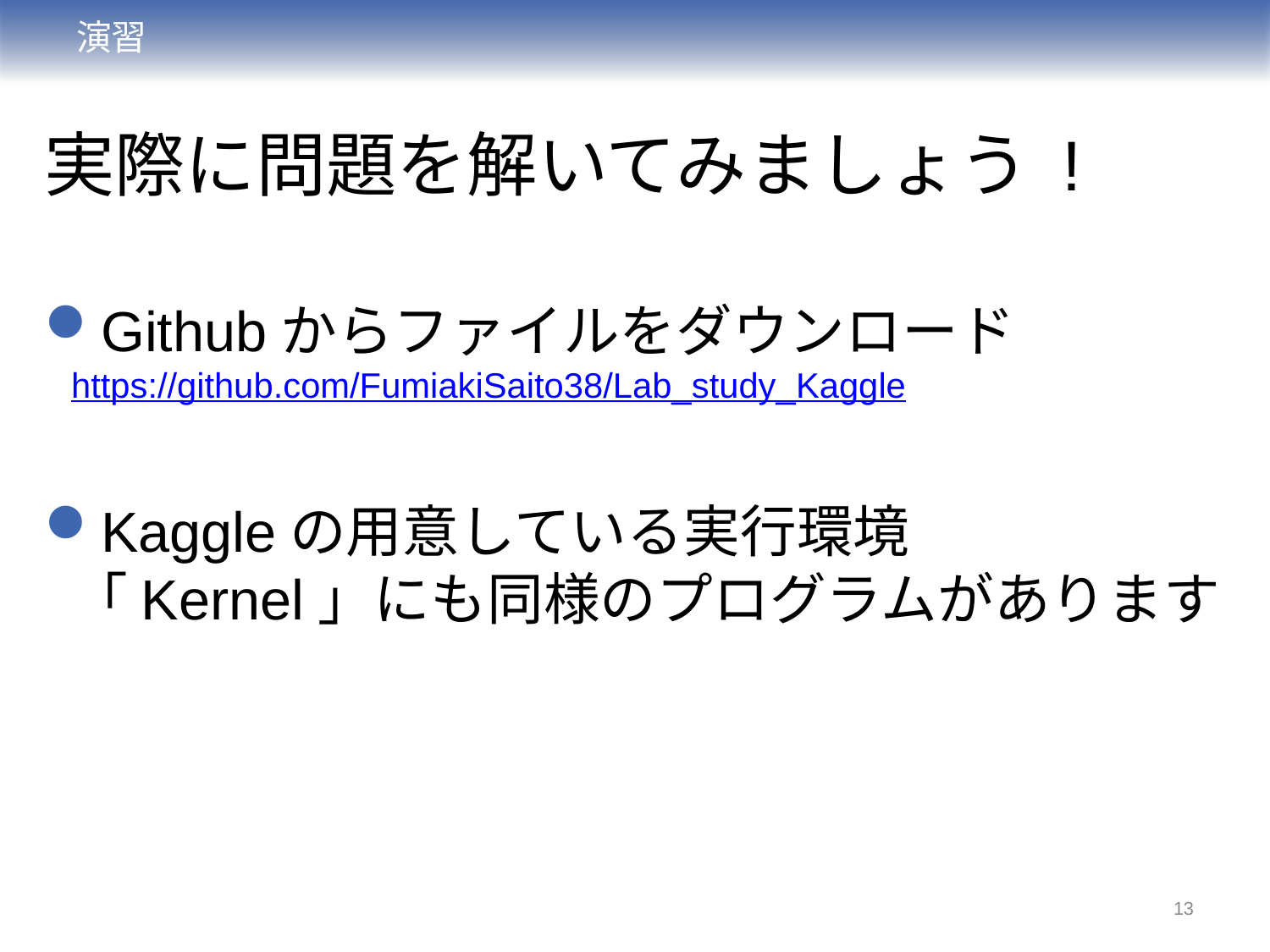

# 演習
実際に問題を解いてみましょう !

Githubからファイルをダウンロードhttps://github.com/FumiakiSaito38/Lab_study_Kaggle

Kaggleの用意している実行環境
「Kernel」にも同様のプログラムがあります
13